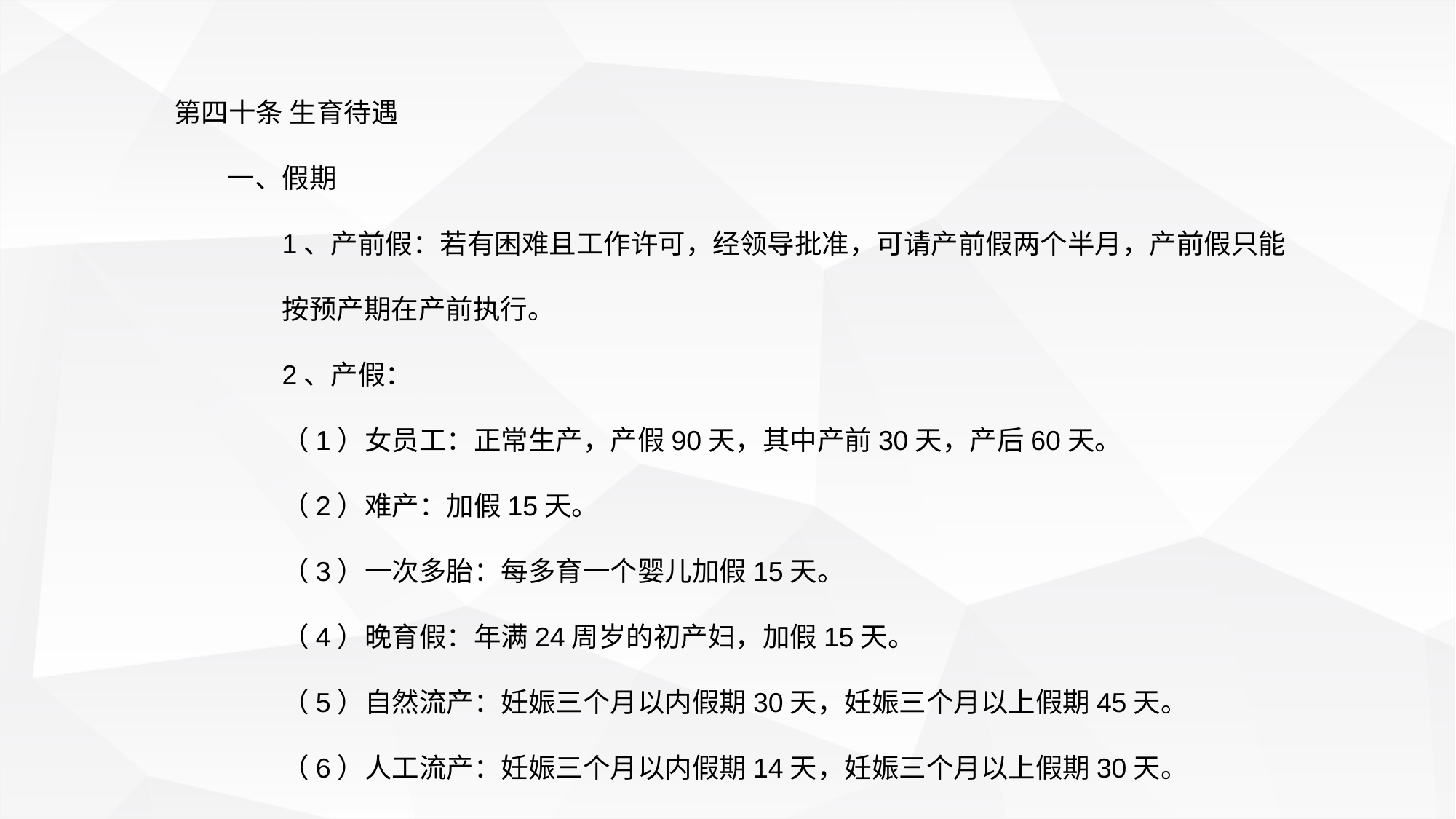

第四十条 生育待遇
一、假期
1、产前假：若有困难且工作许可，经领导批准，可请产前假两个半月，产前假只能按预产期在产前执行。
2、产假：
（1）女员工：正常生产，产假90天，其中产前30天，产后60天。
（2）难产：加假15天。
（3）一次多胎：每多育一个婴儿加假15天。
（4）晚育假：年满24周岁的初产妇，加假15天。
（5）自然流产：妊娠三个月以内假期30天，妊娠三个月以上假期45天。
（6）人工流产：妊娠三个月以内假期14天，妊娠三个月以上假期30天。